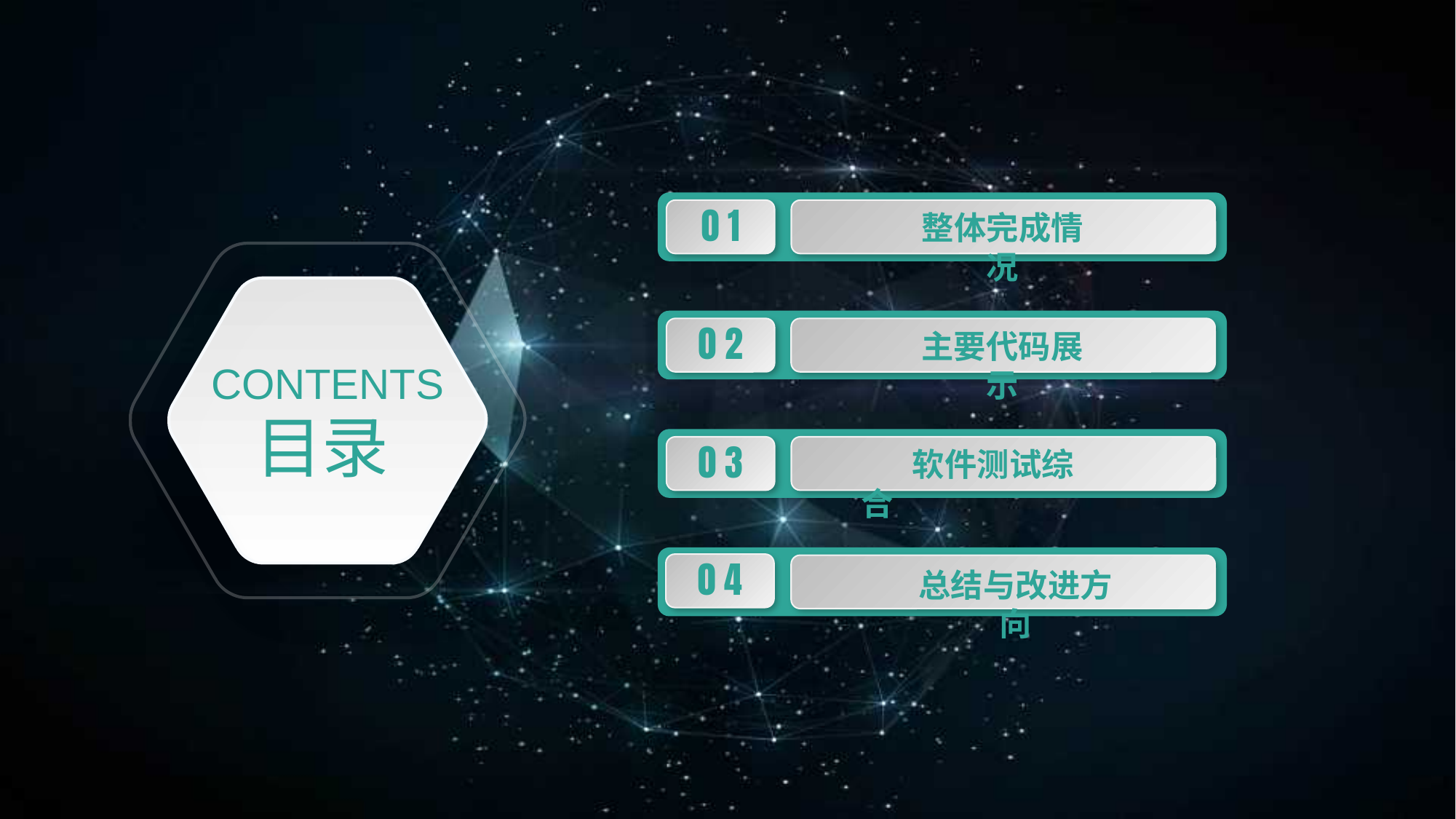

整体完成情况
0 1

CONTENTS
目录

主要代码展示
0 2

      软件测试综合
0 3

0 4
总结与改进方向